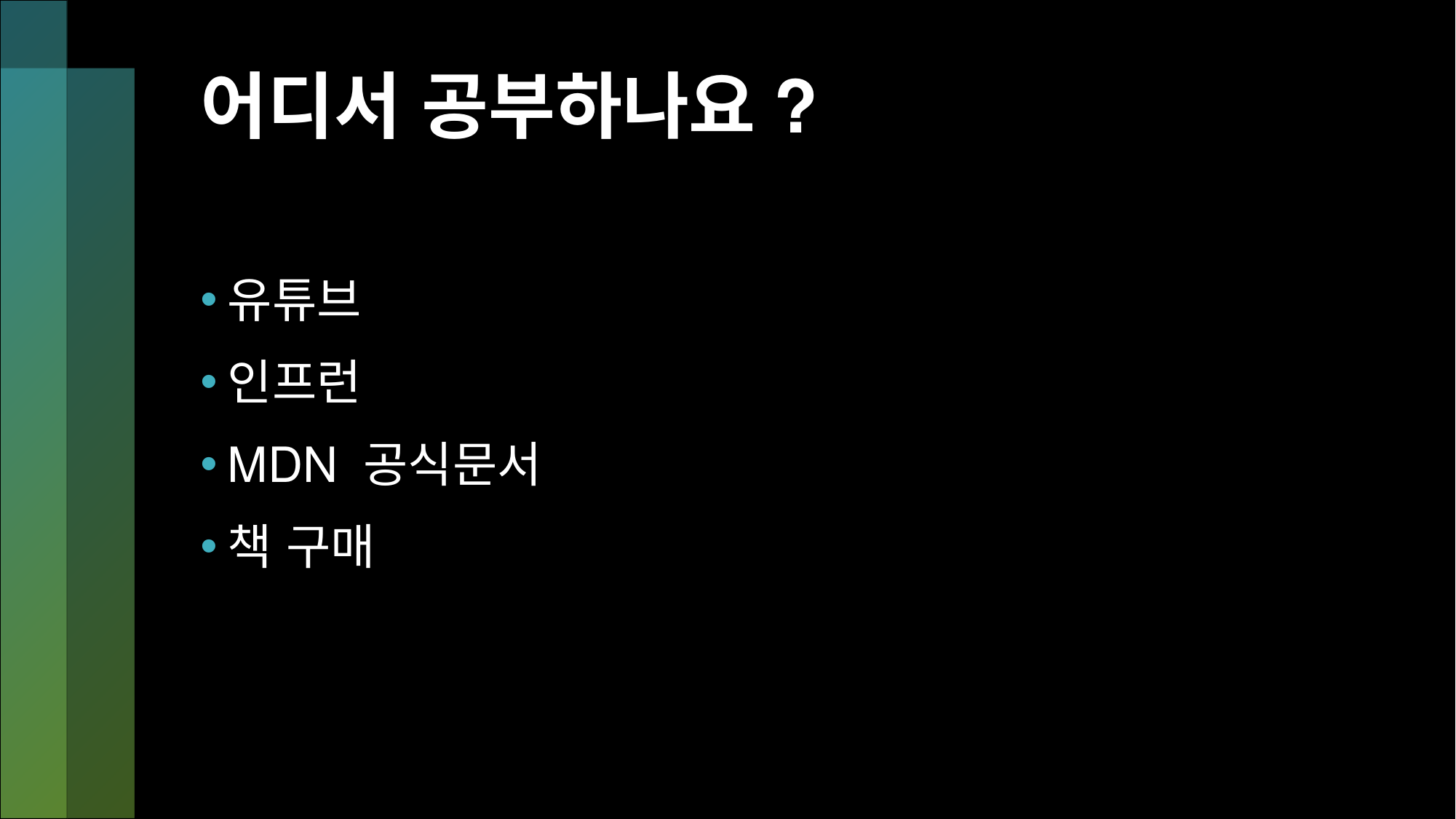

# 어디서 공부하나요?
유튜브
인프런
MDN 공식문서
책 구매